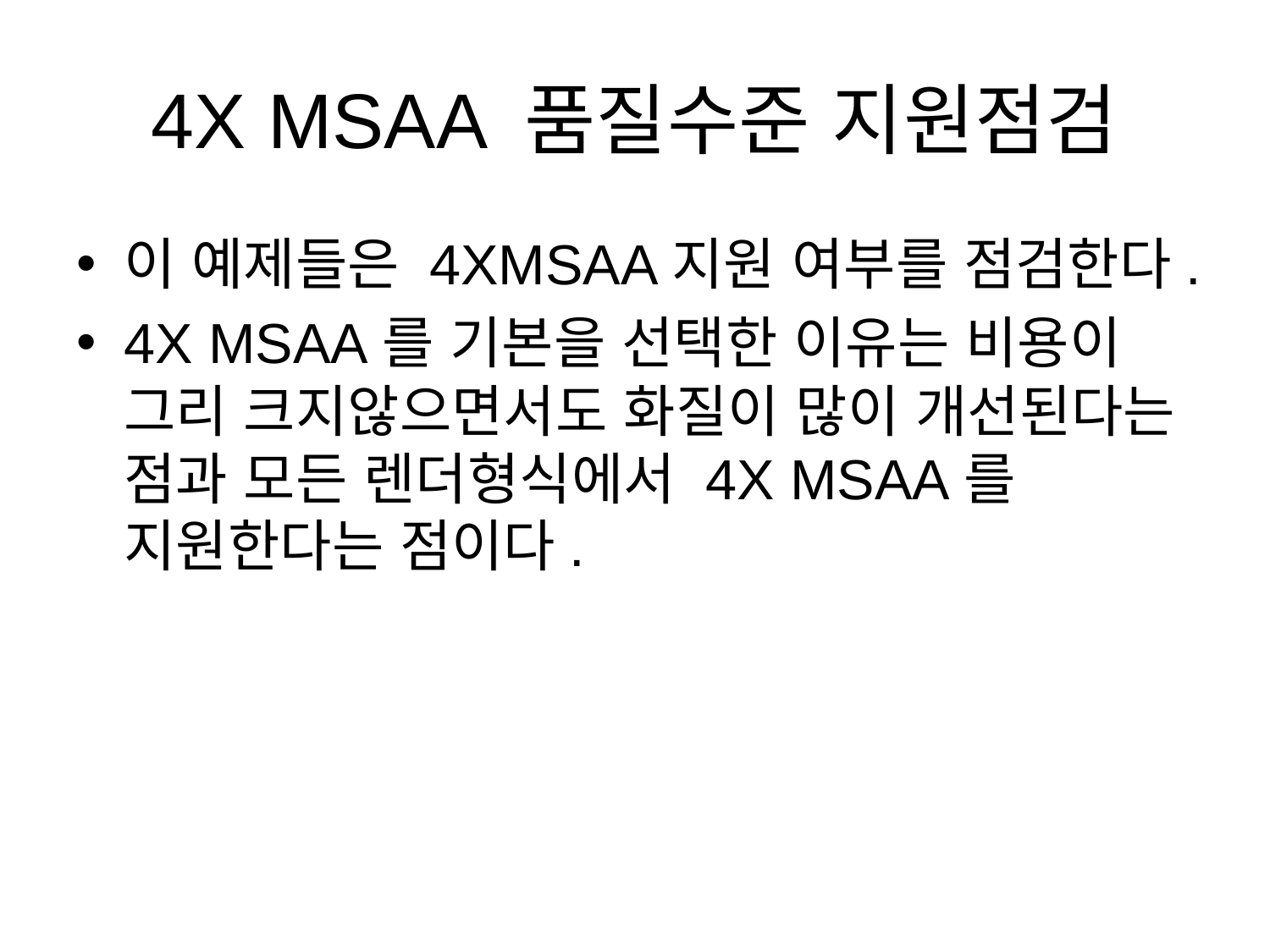

# 4X MSAA 품질수준 지원점검
이 예제들은 4XMSAA지원 여부를 점검한다.
4X MSAA를 기본을 선택한 이유는 비용이 그리 크지않으면서도 화질이 많이 개선된다는 점과 모든 렌더형식에서 4X MSAA를 지원한다는 점이다.